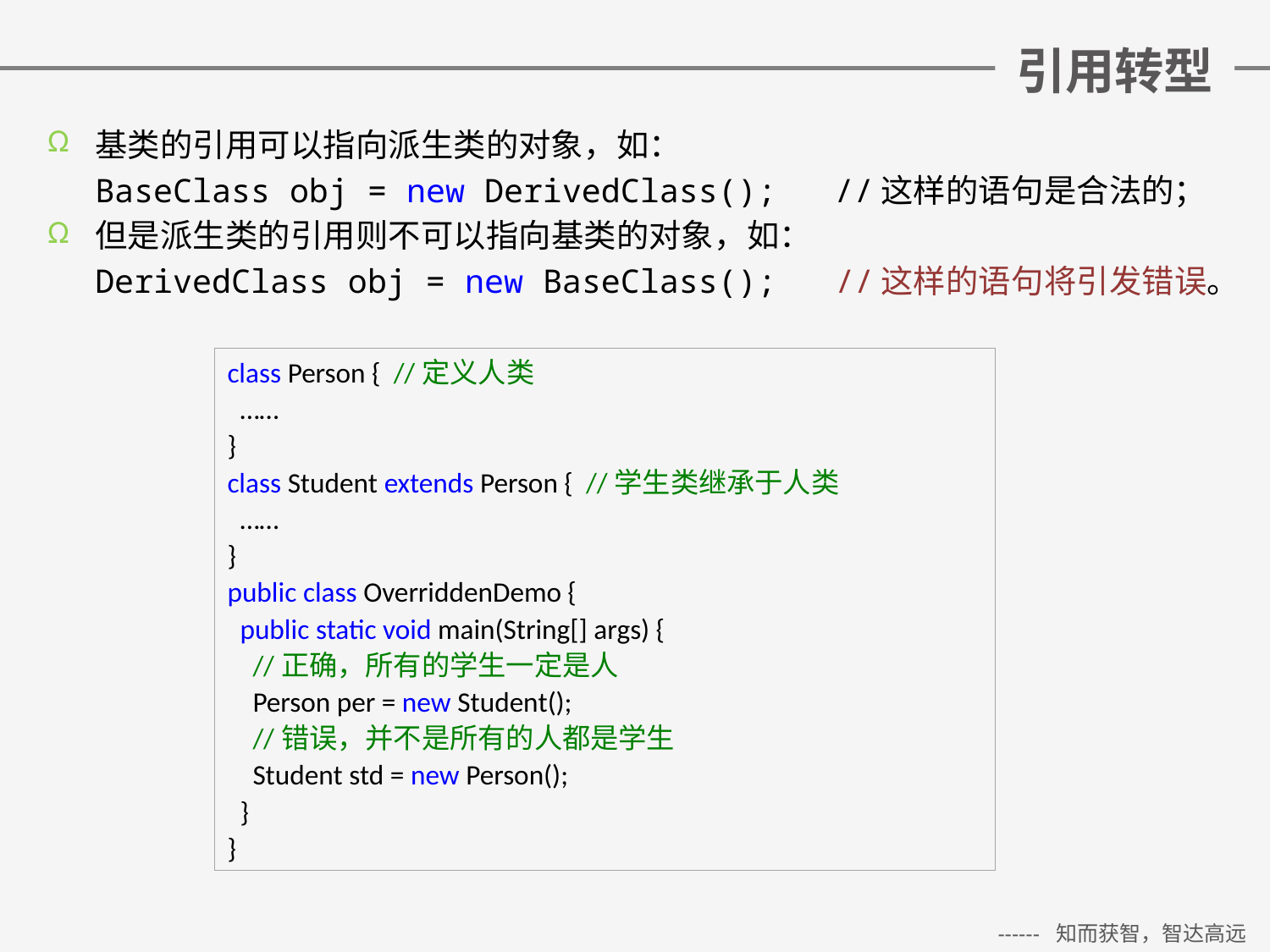

# 引用转型
基类的引用可以指向派生类的对象，如：
		BaseClass obj = new DerivedClass();   //这样的语句是合法的；
但是派生类的引用则不可以指向基类的对象，如：
		DerivedClass obj = new BaseClass();   //这样的语句将引发错误。
class Person {  //定义人类
  ……
}
class Student extends Person {  //学生类继承于人类
  ……
}
public class OverriddenDemo {
  public static void main(String[] args) {
    //正确，所有的学生一定是人
    Person per = new Student();
    //错误，并不是所有的人都是学生
    Student std = new Person();
  }
}